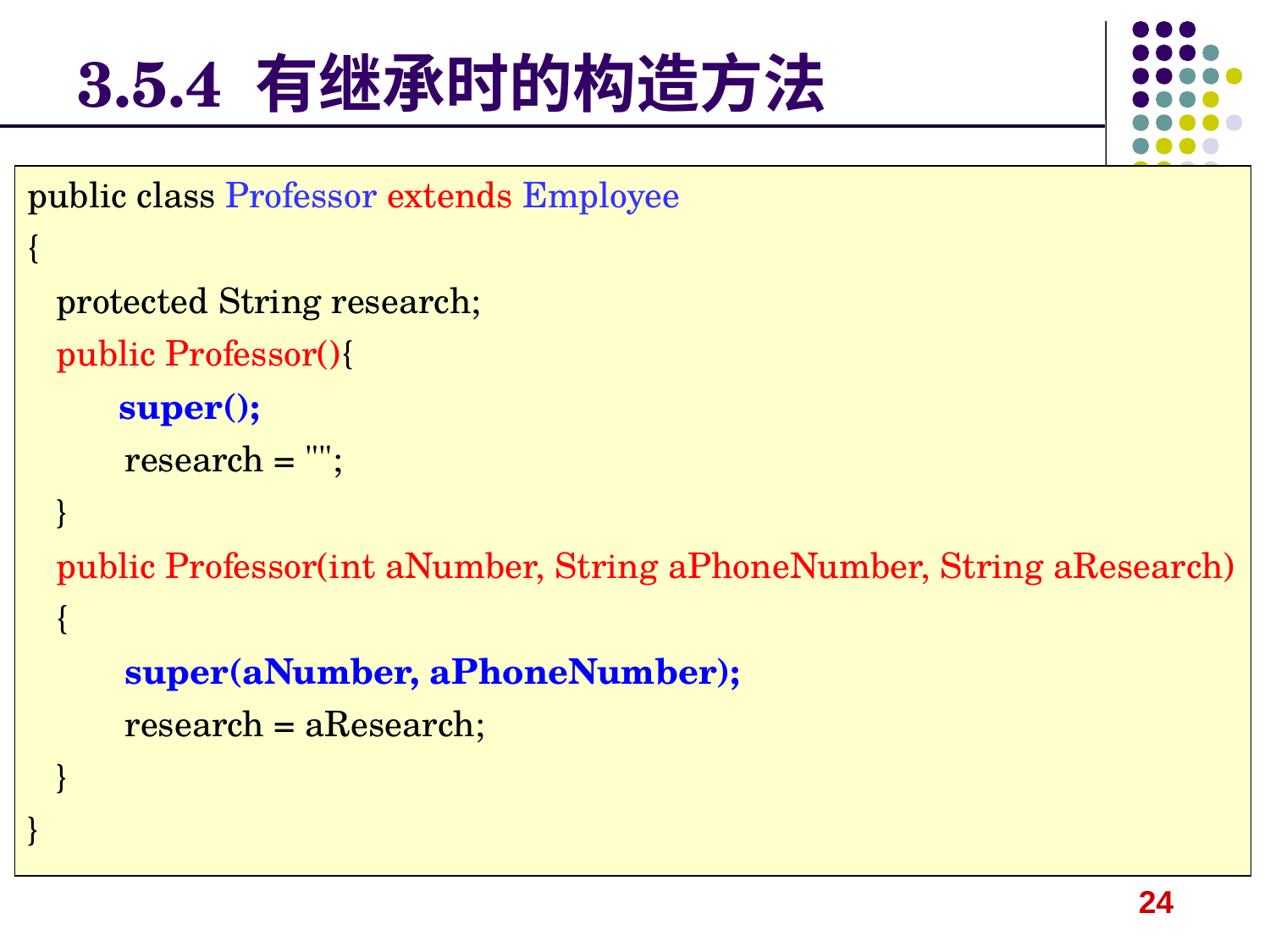

# 3.5.4 有继承时的构造方法
public class Professor extends Employee
{
   protected String research;
   public Professor(){
         super();
          research = "";
   }
   public Professor(int aNumber, String aPhoneNumber, String aResearch)
   {
          super(aNumber, aPhoneNumber);
          research = aResearch;
   }
}